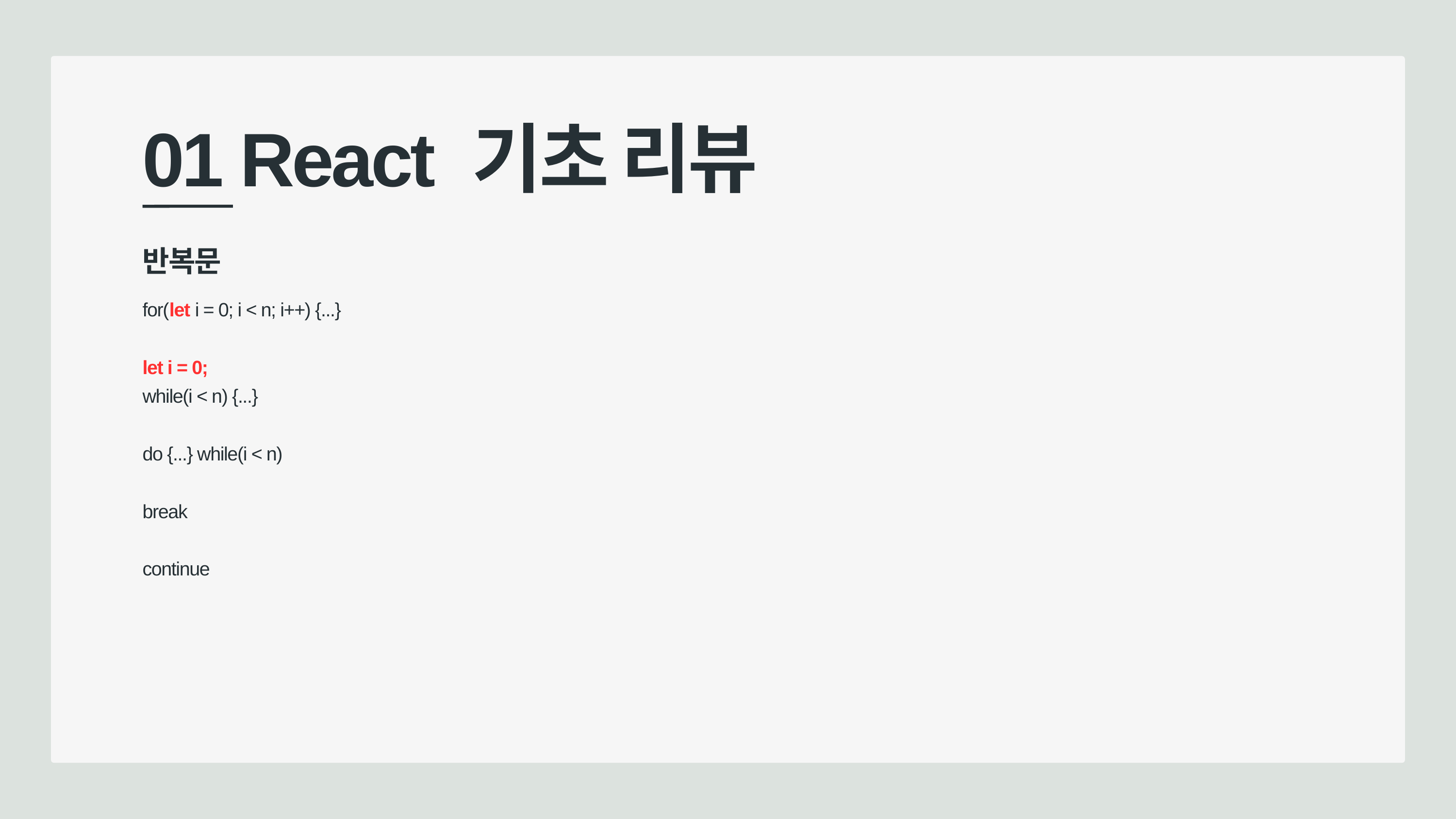

01 React 기초 리뷰

반복문
for(let i = 0; i < n; i++) {...}

let i = 0;
while(i < n) {...}

do {...} while(i < n)

break

continue